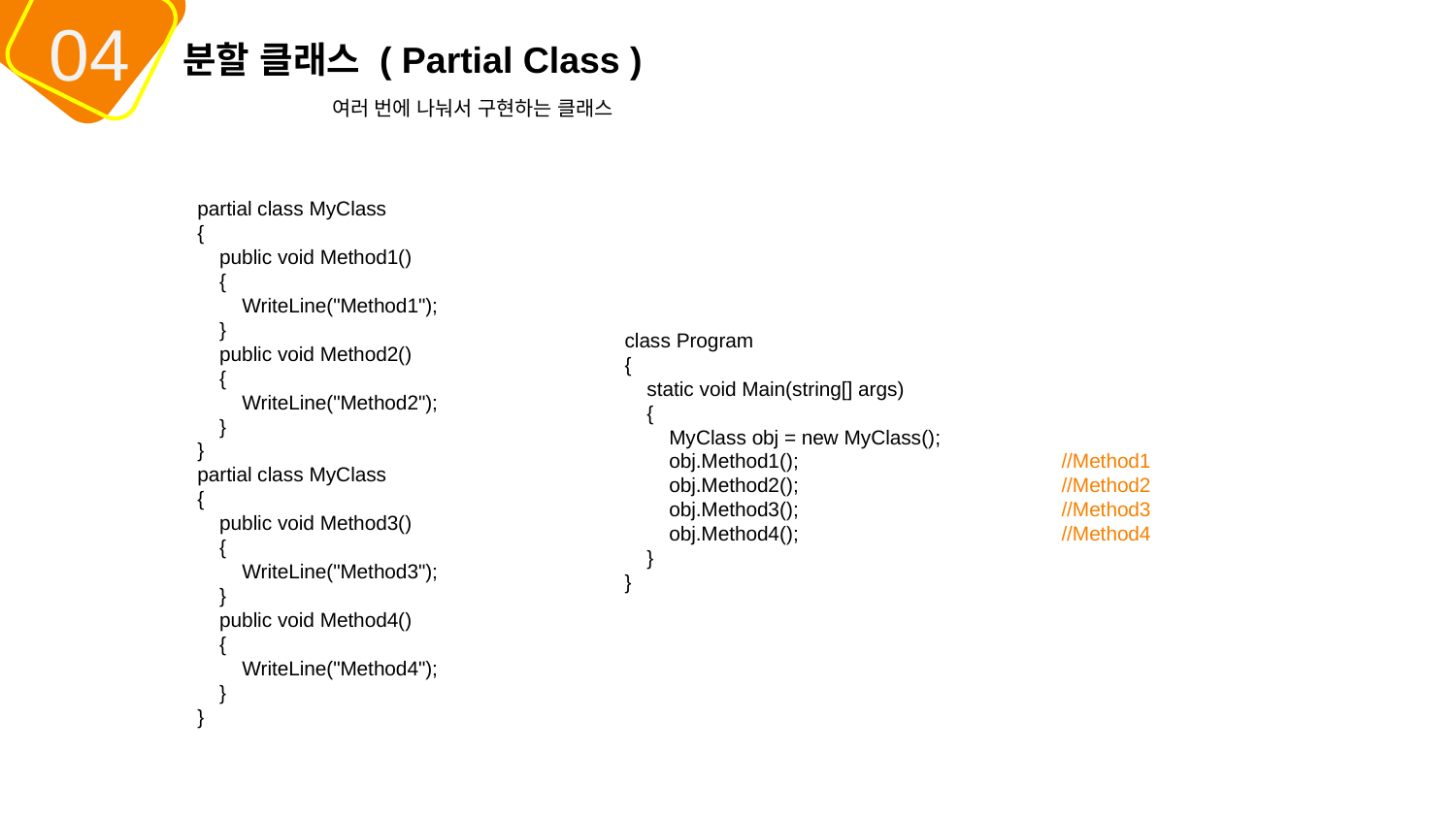

04
분할 클래스 ( Partial Class )
여러 번에 나눠서 구현하는 클래스
partial class MyClass
{
    public void Method1()
    {
        WriteLine("Method1");
    }
    public void Method2()
    {
        WriteLine("Method2");
    }
}
partial class MyClass
{
    public void Method3()
    {
        WriteLine("Method3");
    }
    public void Method4()
    {
        WriteLine("Method4");
    }
}
class Program
{
    static void Main(string[] args)
    {
        MyClass obj = new MyClass();
        obj.Method1();		//Method1
        obj.Method2();		//Method2
        obj.Method3();		//Method3
        obj.Method4();		//Method4
    }
}